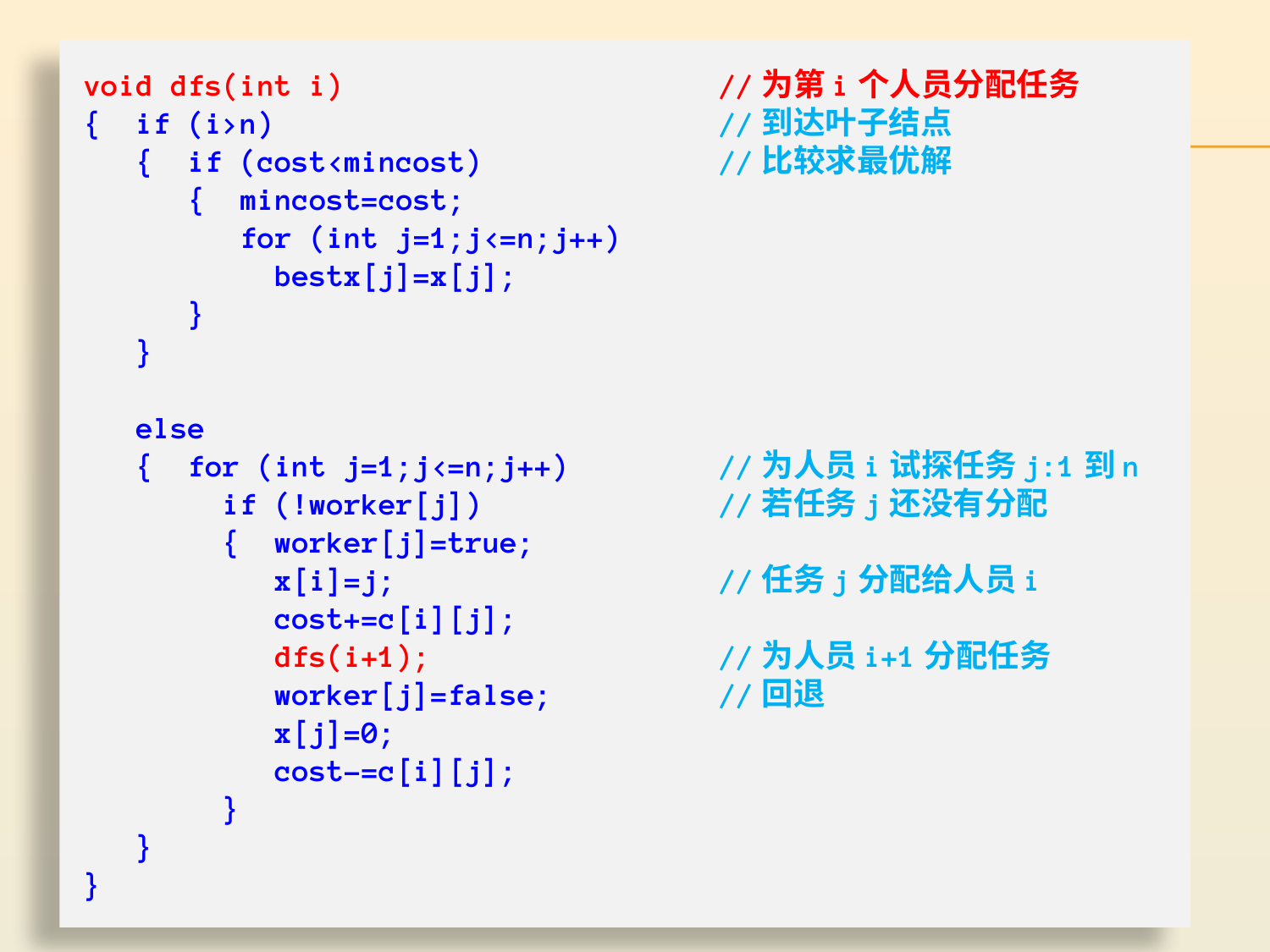

void dfs(int i)			//为第i个人员分配任务
{  if (i>n)				//到达叶子结点
   {  if (cost<mincost)		//比较求最优解
      {  mincost=cost;
         for (int j=1;j<=n;j++)
           bestx[j]=x[j];
      }
   }
   else
   {  for (int j=1;j<=n;j++)		//为人员i试探任务j:1到n
        if (!worker[j])		//若任务j还没有分配
        {  worker[j]=true;
           x[i]=j;			//任务j分配给人员i
           cost+=c[i][j];
           dfs(i+1);			//为人员i+1分配任务
           worker[j]=false;		//回退
           x[j]=0;
           cost-=c[i][j];
        }
   }
}